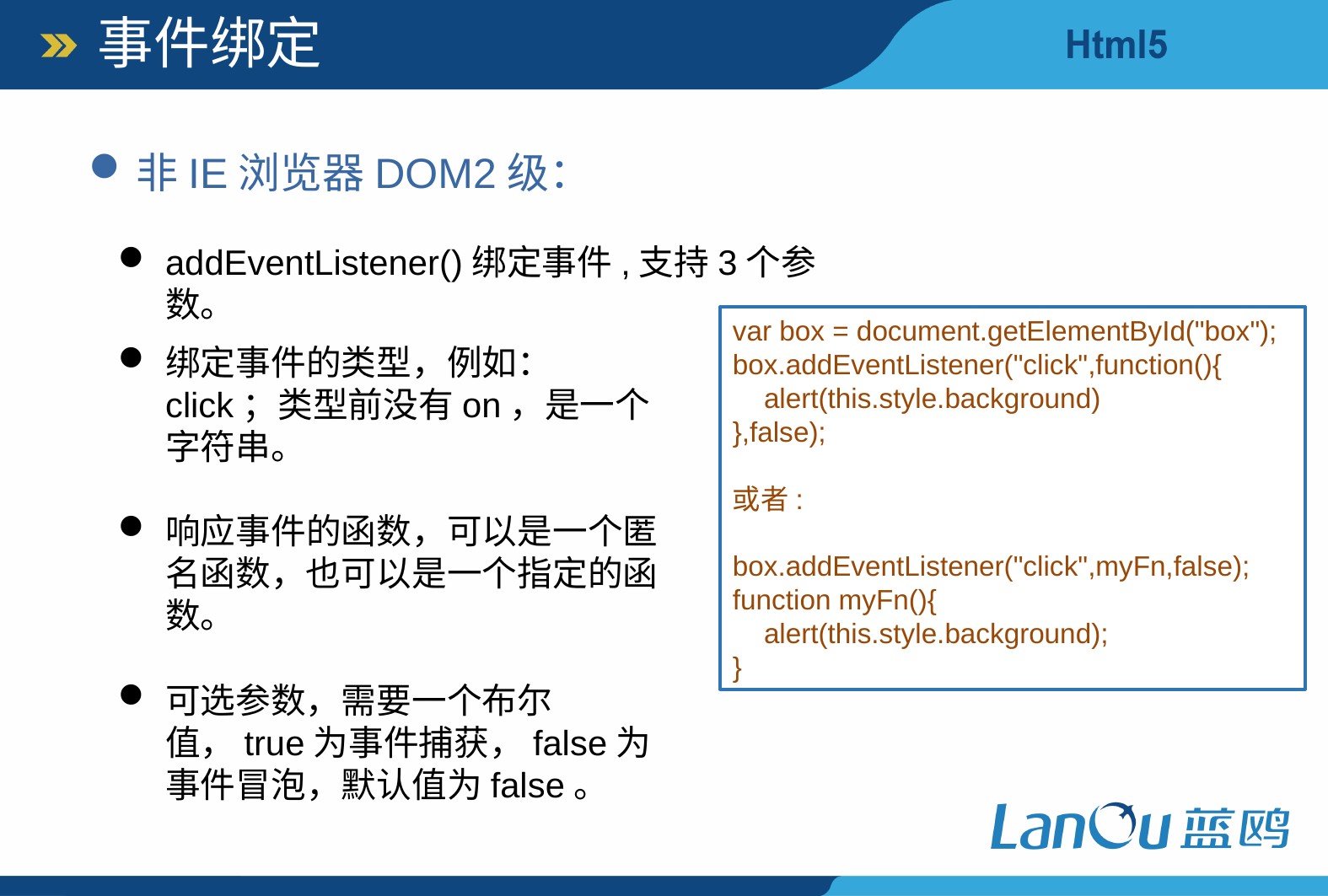

事件绑定
非IE浏览器DOM2级：
addEventListener()绑定事件,支持3个参数。
var box = document.getElementById("box");
box.addEventListener("click",function(){
    alert(this.style.background)
},false);

或者:

box.addEventListener("click",myFn,false);
function myFn(){
    alert(this.style.background);
}
绑定事件的类型，例如：click；类型前没有on，是一个字符串。

响应事件的函数，可以是一个匿名函数，也可以是一个指定的函数。

可选参数，需要一个布尔值，true为事件捕获，false为事件冒泡，默认值为false。